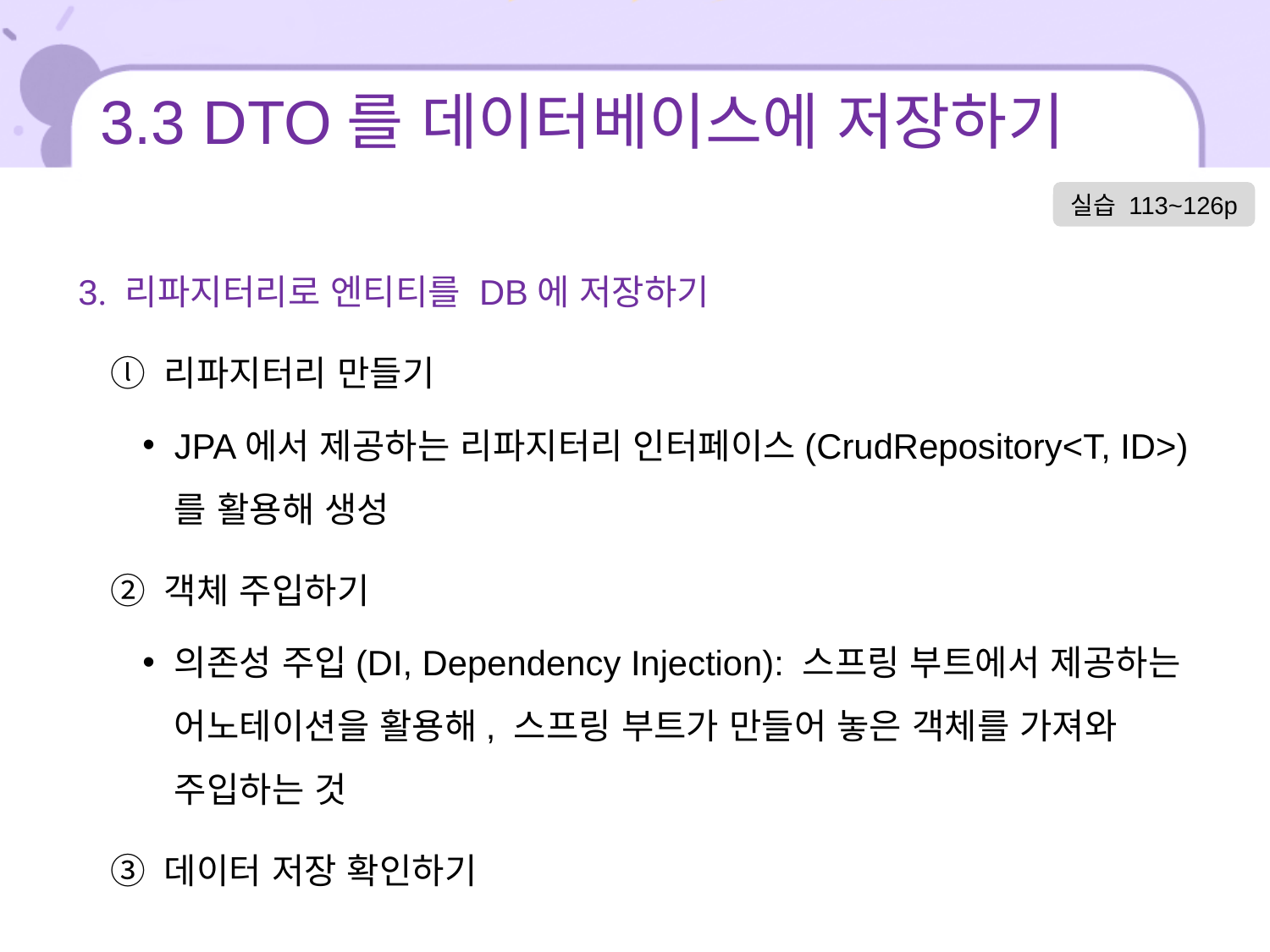

# 3.3 DTO를 데이터베이스에 저장하기
실습 113~126p
3. 리파지터리로 엔티티를 DB에 저장하기
ⓛ 리파지터리 만들기
JPA에서 제공하는 리파지터리 인터페이스(CrudRepository<T, ID>)를 활용해 생성
② 객체 주입하기
의존성 주입(DI, Dependency Injection): 스프링 부트에서 제공하는 어노테이션을 활용해, 스프링 부트가 만들어 놓은 객체를 가져와 주입하는 것
③ 데이터 저장 확인하기